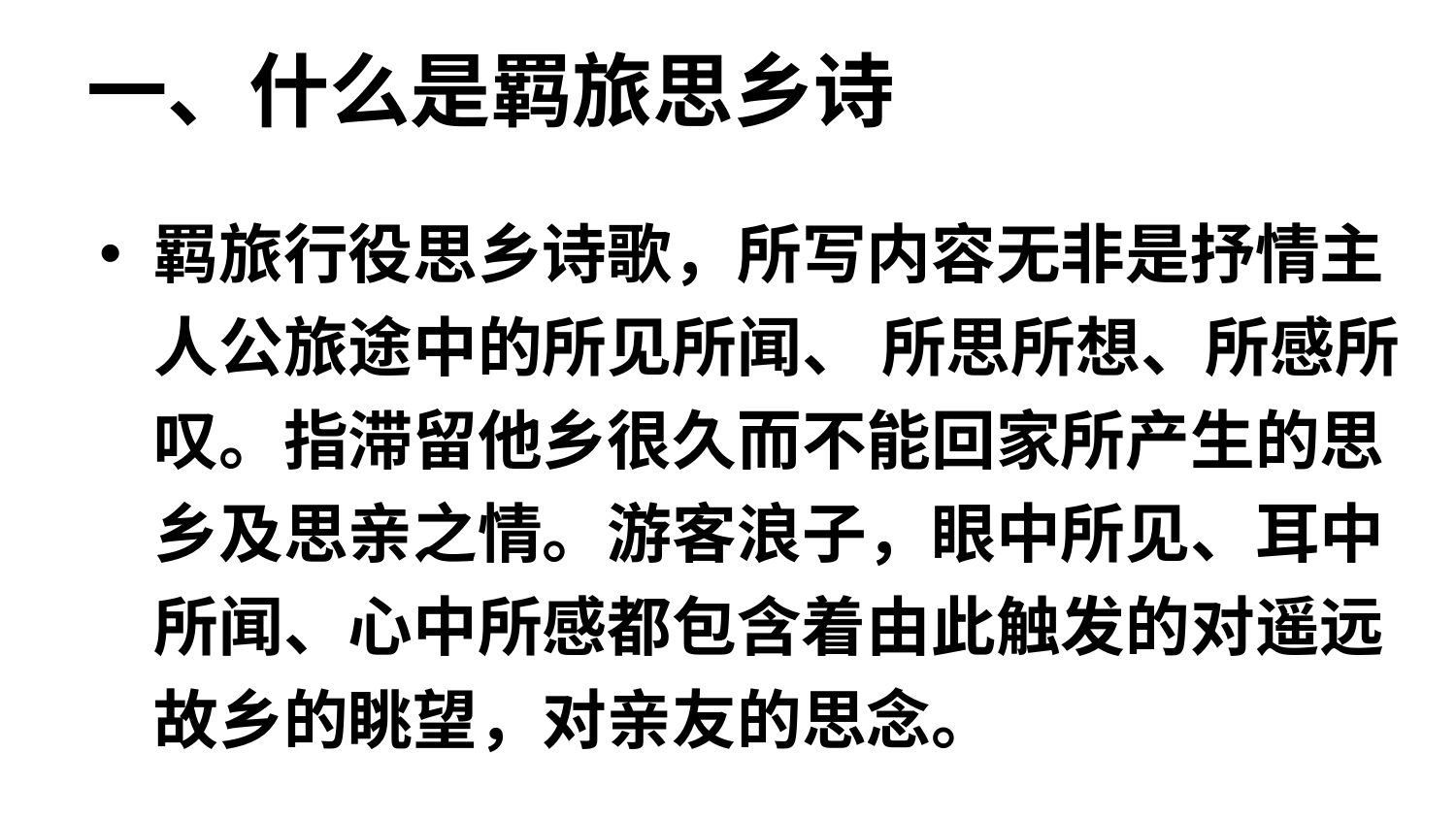

# 一、什么是羁旅思乡诗
羁旅行役思乡诗歌，所写内容无非是抒情主人公旅途中的所见所闻、 所思所想、所感所叹。指滞留他乡很久而不能回家所产生的思乡及思亲之情。游客浪子，眼中所见、耳中所闻、心中所感都包含着由此触发的对遥远故乡的眺望，对亲友的思念。